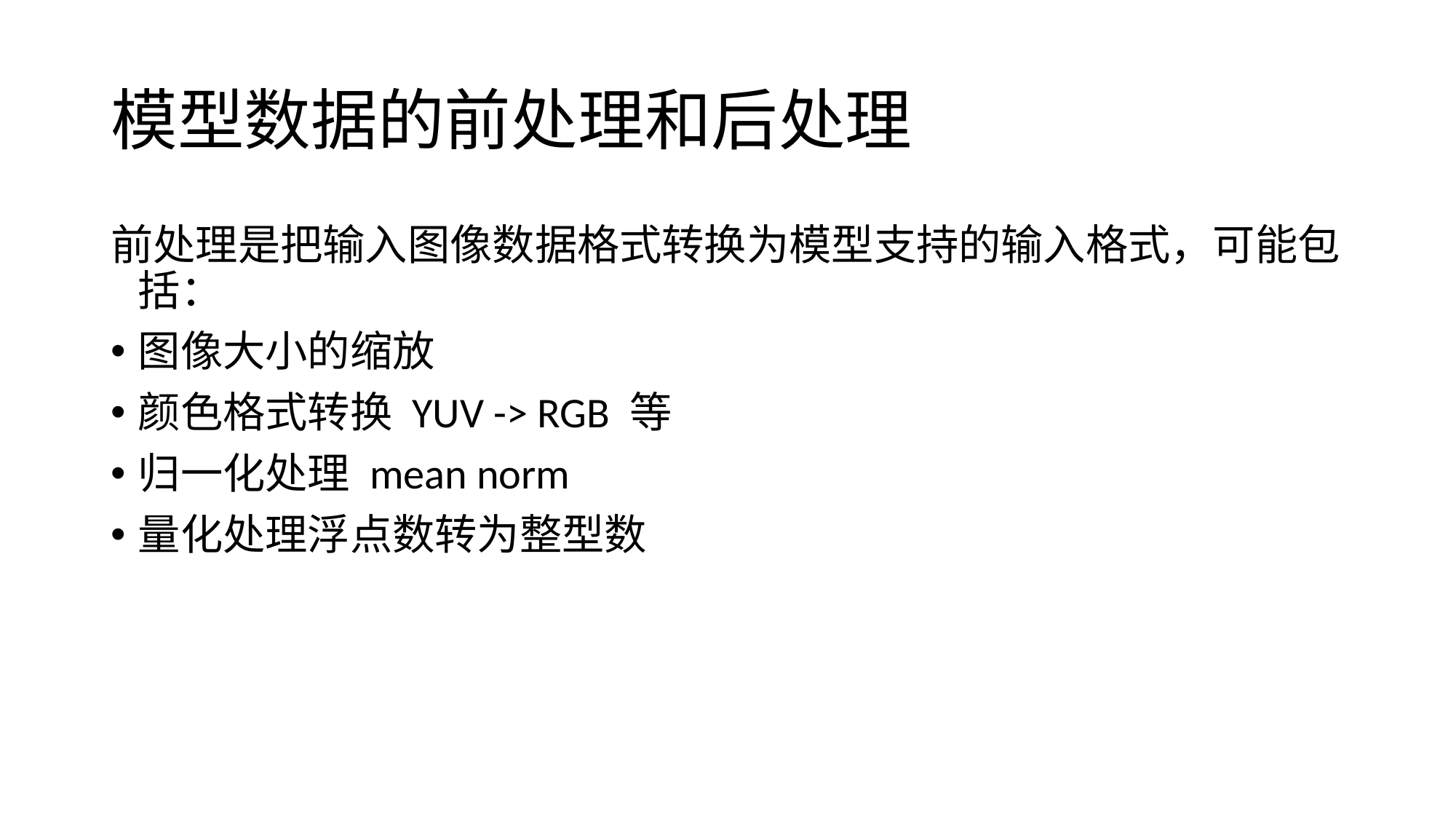

# 模型数据的前处理和后处理
前处理是把输入图像数据格式转换为模型支持的输入格式，可能包括：
图像大小的缩放
颜色格式转换 YUV -> RGB 等
归一化处理 mean norm
量化处理浮点数转为整型数